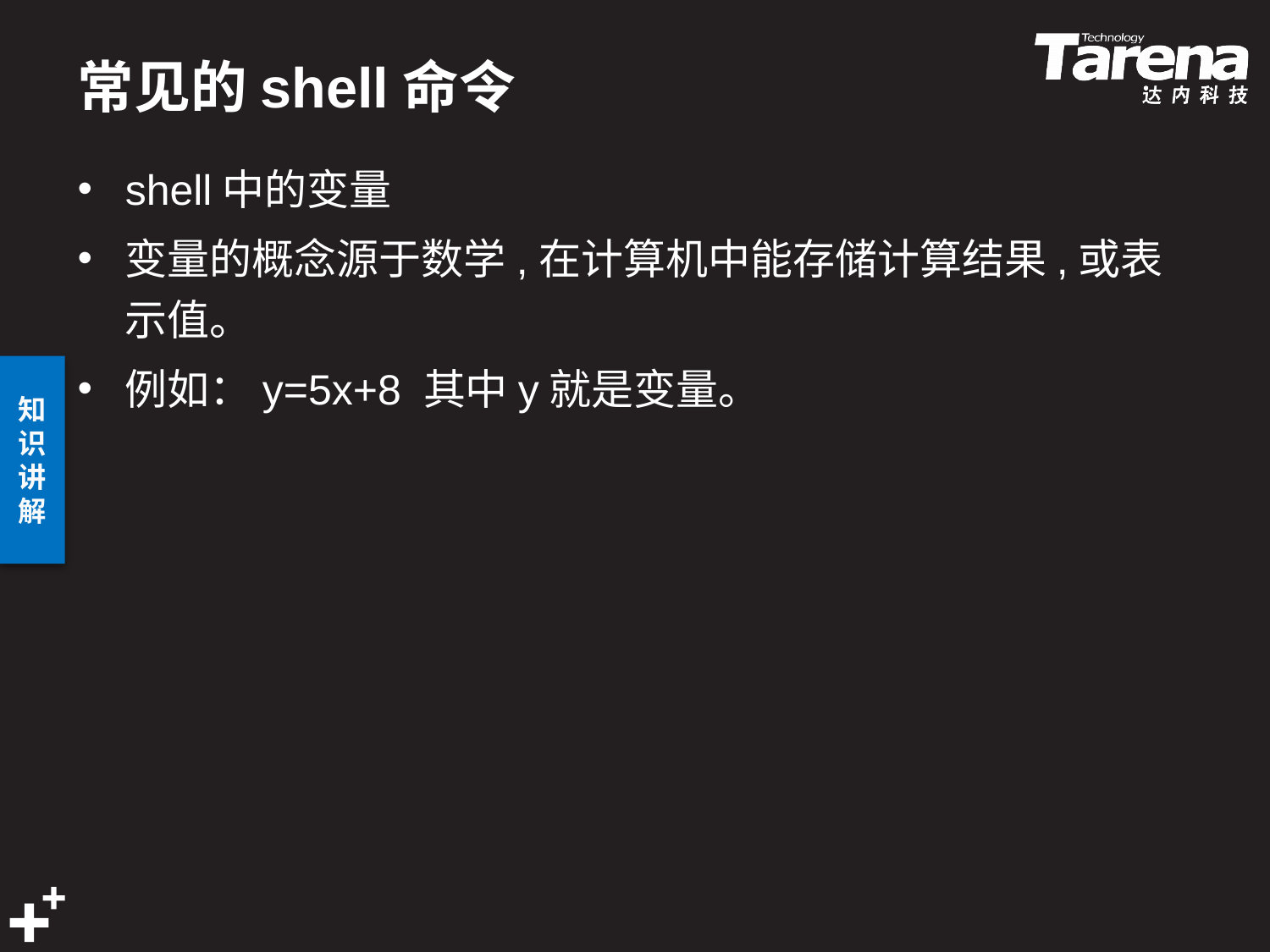

# 常见的shell命令
shell中的变量
变量的概念源于数学,在计算机中能存储计算结果,或表示值。
例如：y=5x+8 其中y就是变量。